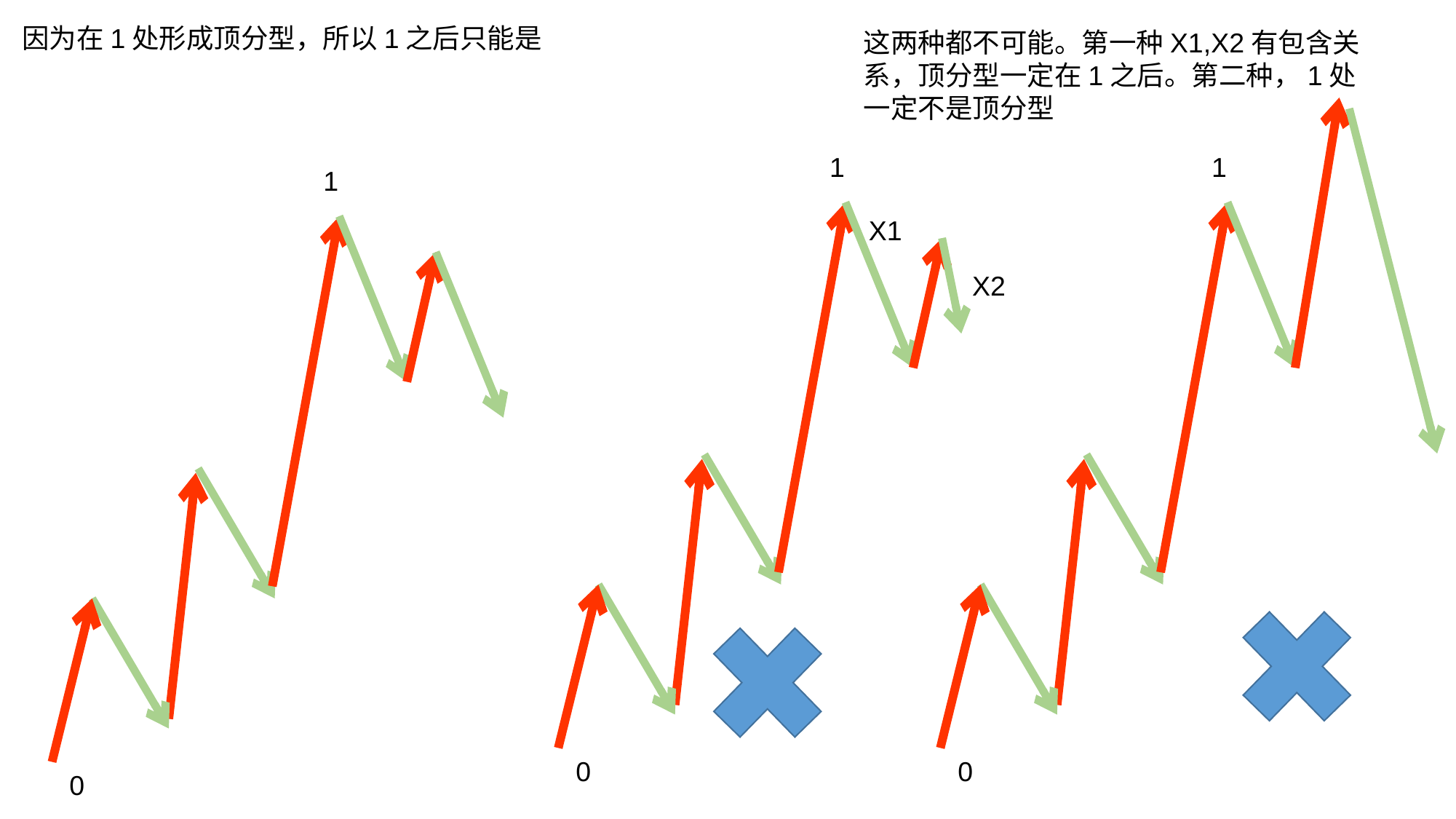

因为在1处形成顶分型，所以1之后只能是
这两种都不可能。第一种X1,X2有包含关系，顶分型一定在1之后。第二种，1处一定不是顶分型
1
1
1
X1
X2

0
0
0